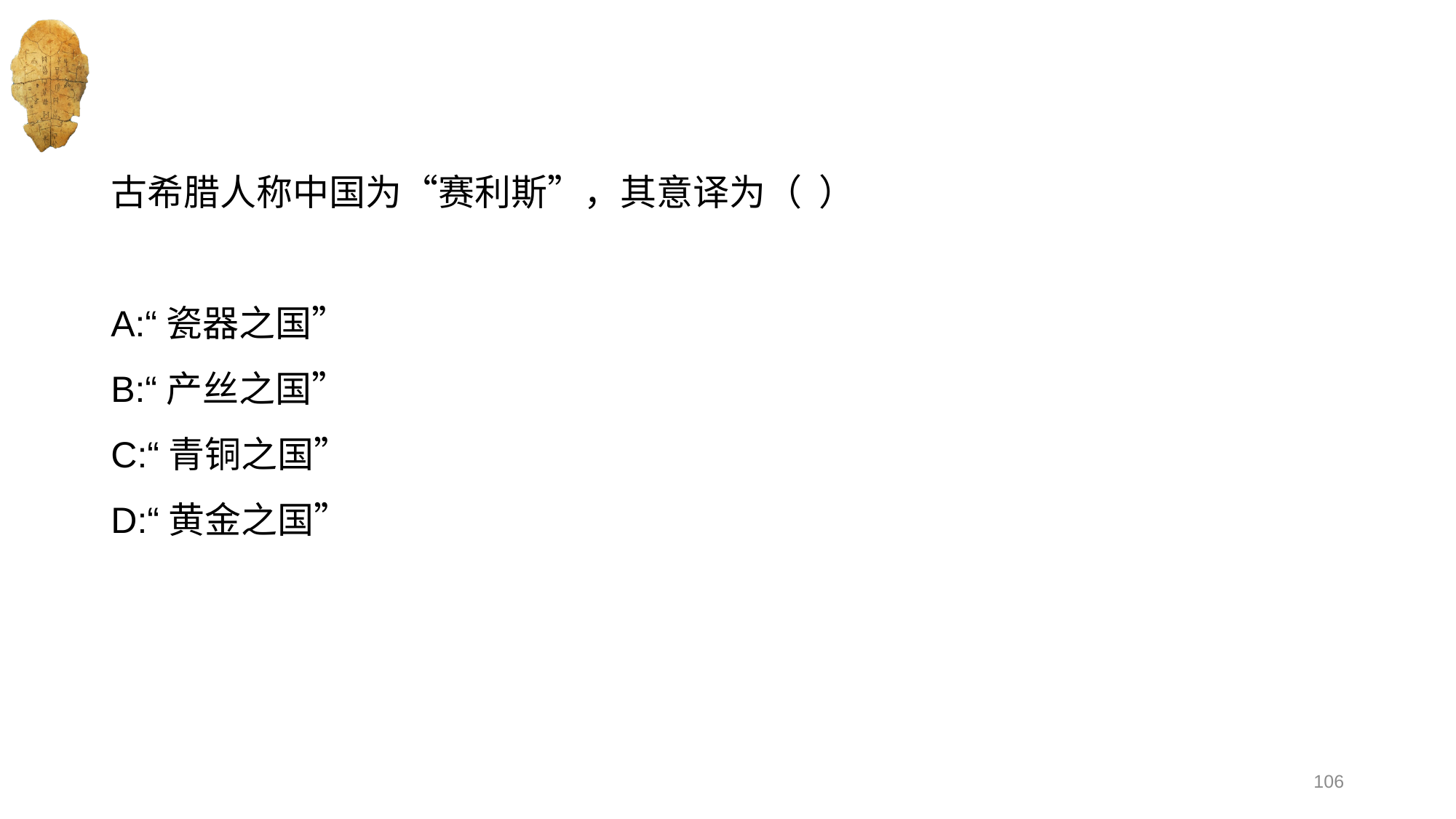

#
古希腊人称中国为“赛利斯”，其意译为（  ）

A:“瓷器之国”
B:“产丝之国”
C:“青铜之国”
D:“黄金之国”

106